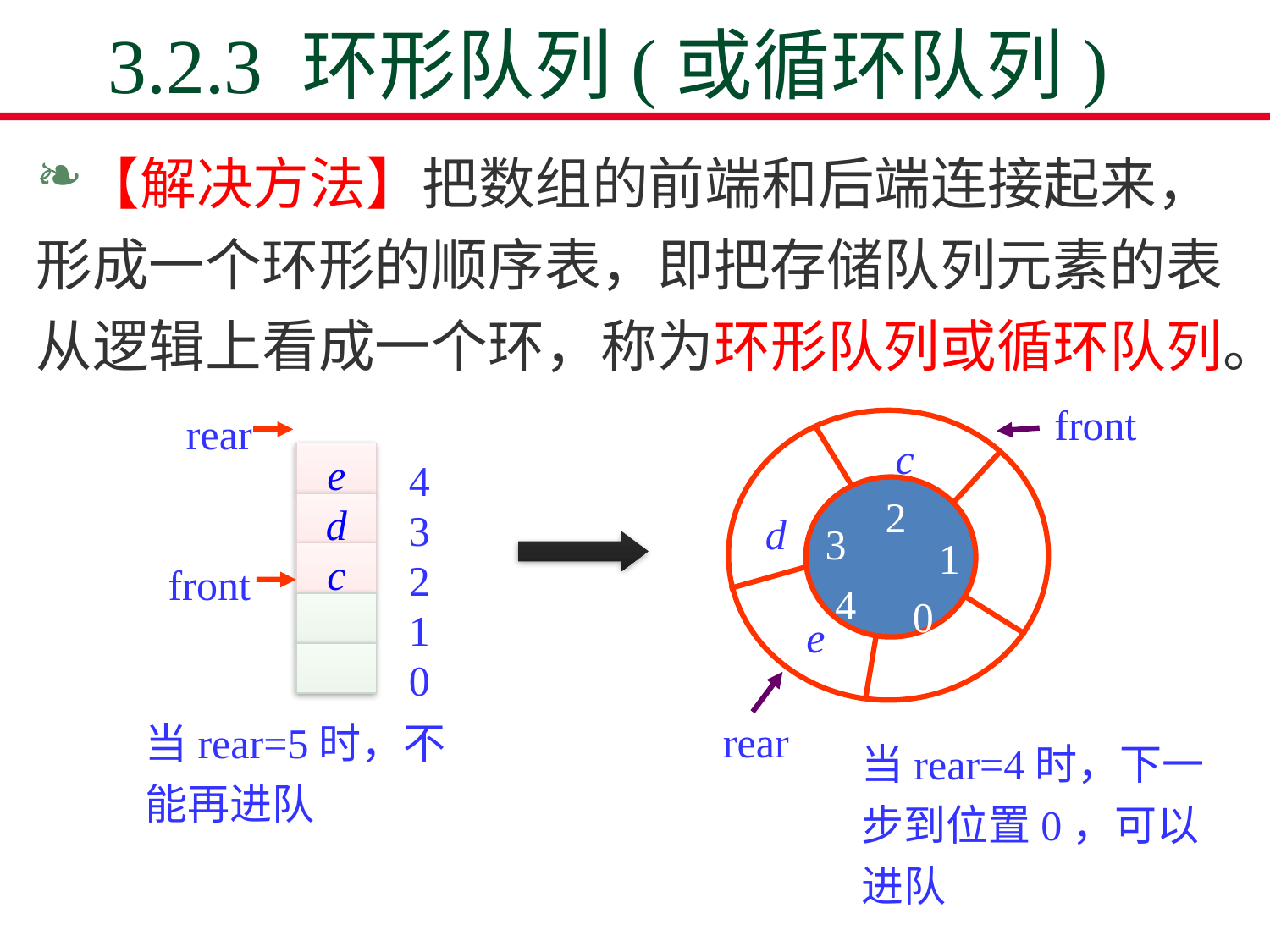

# 3.2.3 环形队列(或循环队列)
【解决方法】把数组的前端和后端连接起来，形成一个环形的顺序表，即把存储队列元素的表从逻辑上看成一个环，称为环形队列或循环队列。
front

c

2
d
3
1

4
0

rear

4
e
3
d
2
front
c

1

0

e

当rear=5时，不能再进队
rear
当rear=4时，下一步到位置0，可以进队